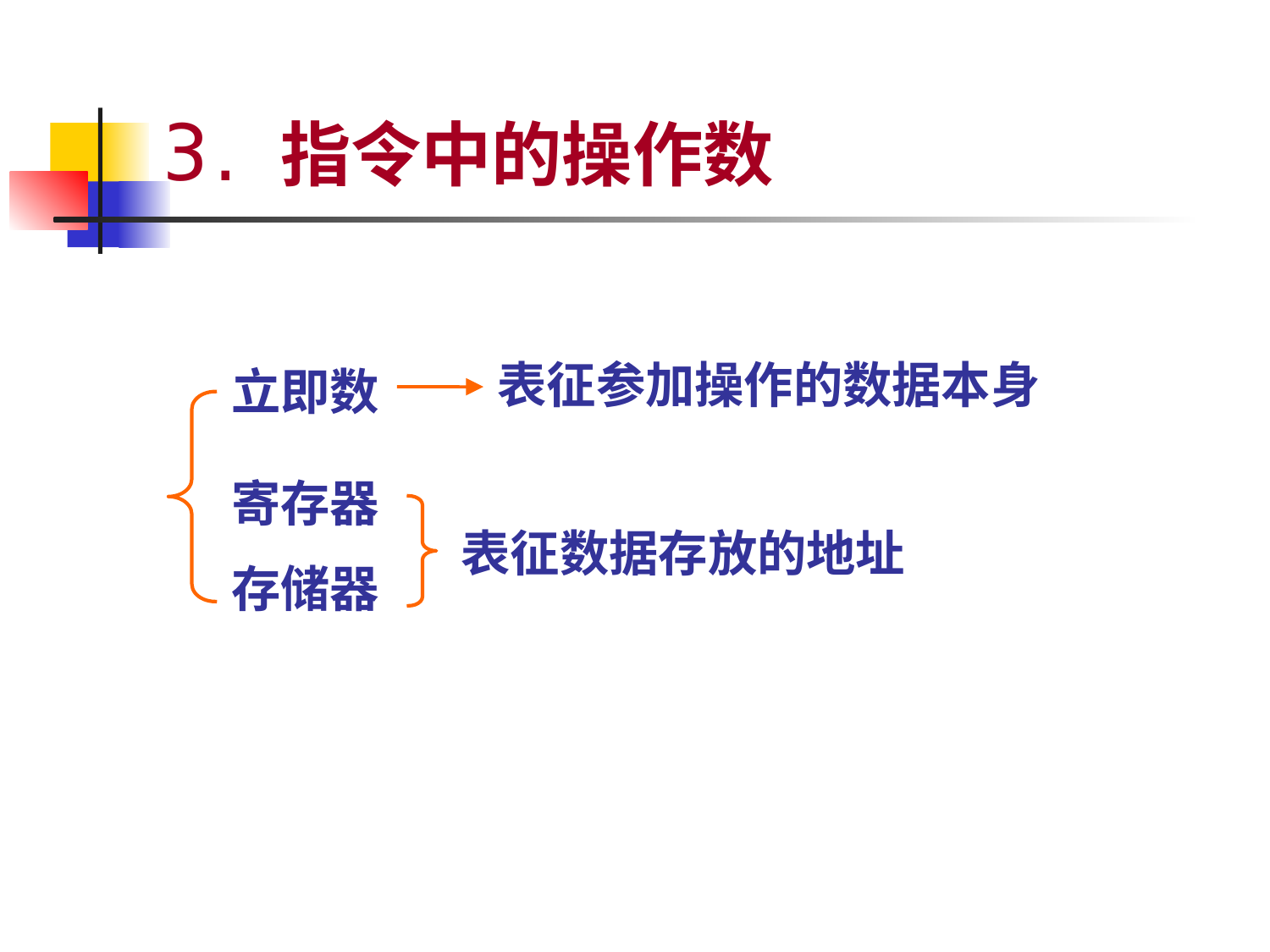

# 3. 指令中的操作数
表征参加操作的数据本身
立即数
寄存器
存储器

表征数据存放的地址
10